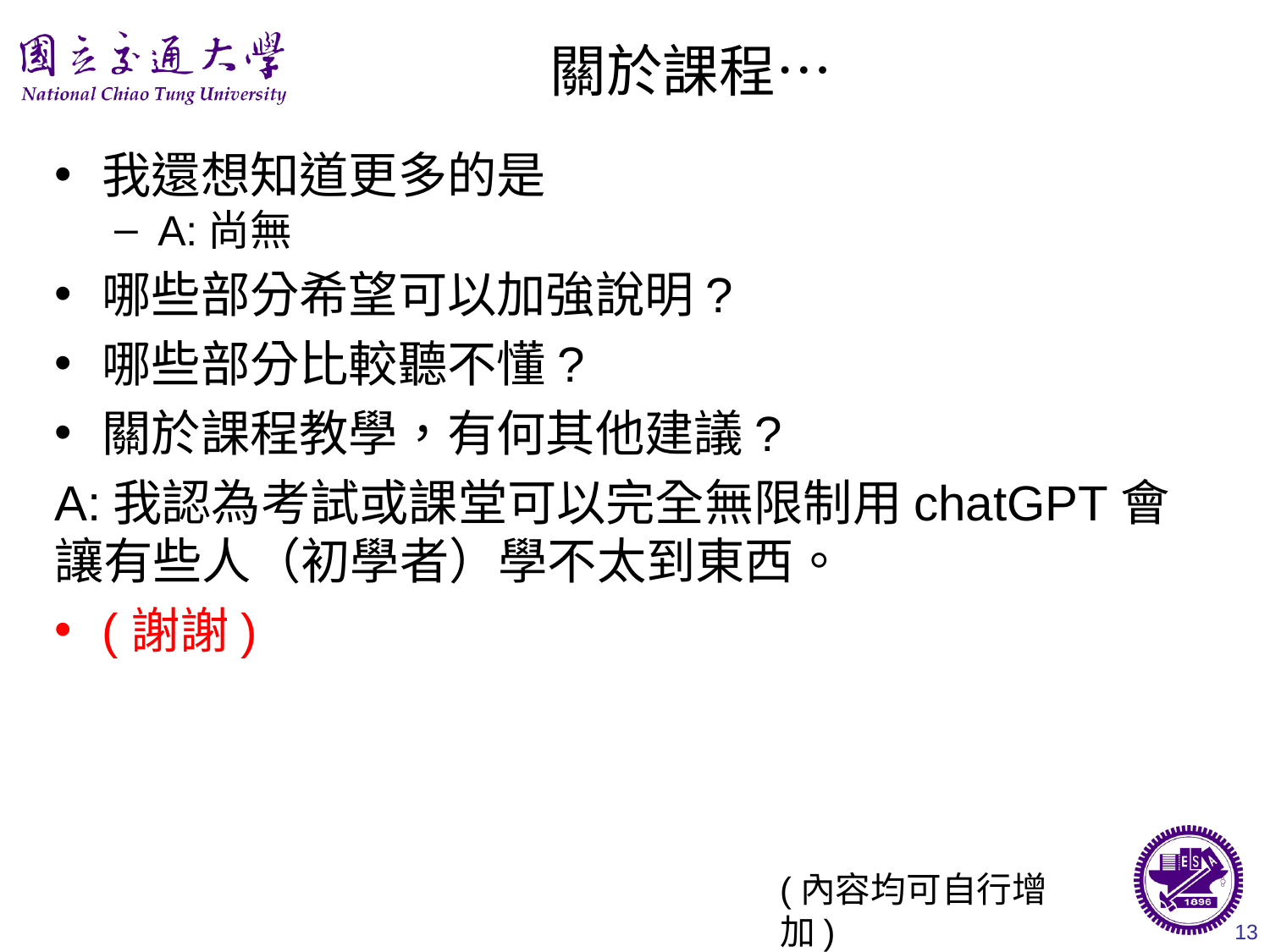

# 關於課程…
我還想知道更多的是
A:尚無
哪些部分希望可以加強說明?
哪些部分比較聽不懂?
關於課程教學，有何其他建議?
A:我認為考試或課堂可以完全無限制用chatGPT會讓有些人（初學者）學不太到東西。
(謝謝)
(內容均可自行增加)
13